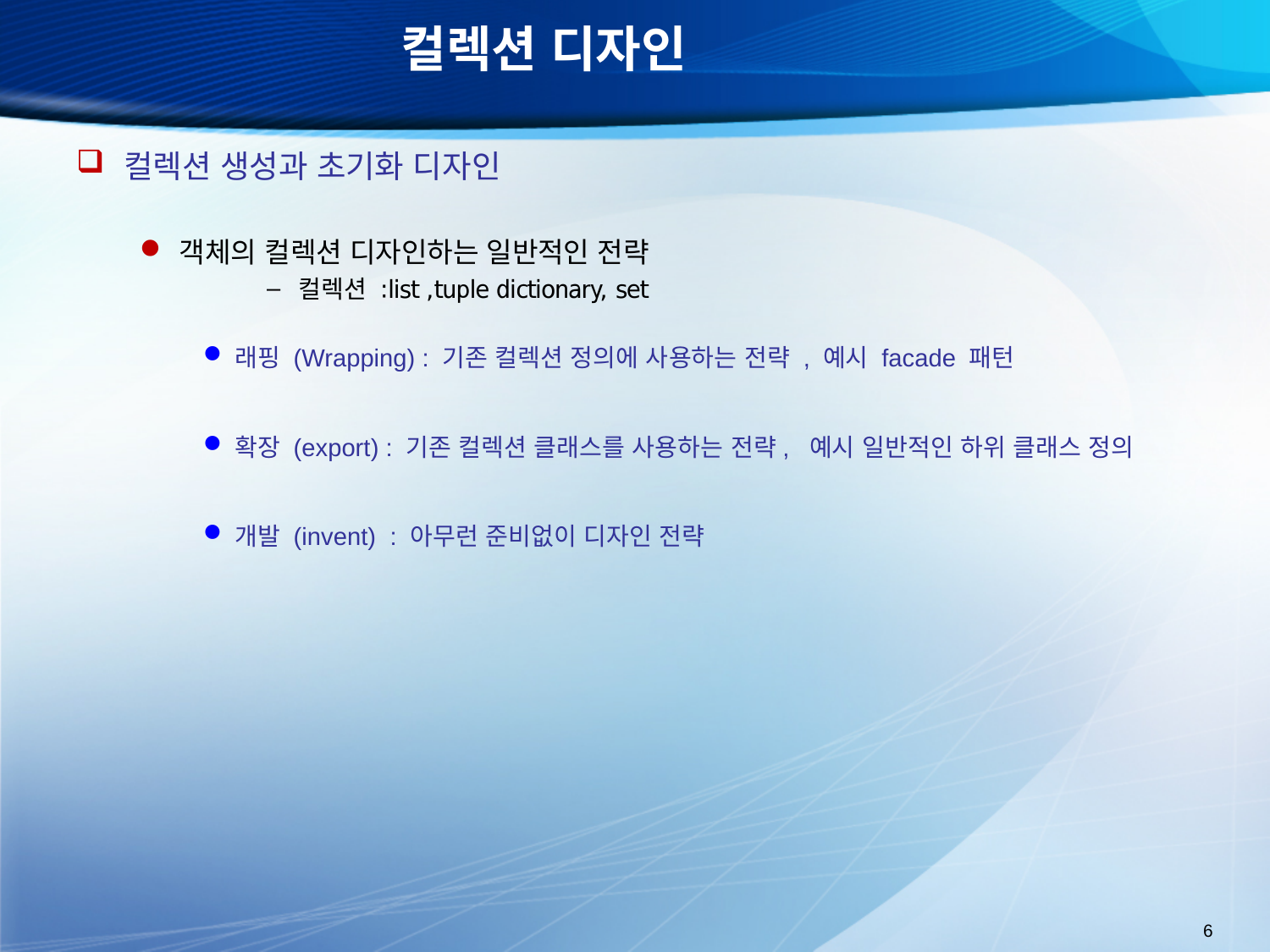

# 컬렉션 디자인
컬렉션 생성과 초기화 디자인

객체의 컬렉션 디자인하는 일반적인 전략
컬렉션 :list ,tuple dictionary, set

래핑 (Wrapping) : 기존 컬렉션 정의에 사용하는 전략 , 예시 facade 패턴

확장 (export) : 기존 컬렉션 클래스를 사용하는 전략,  예시 일반적인 하위 클래스 정의

개발 (invent)  : 아무런 준비없이 디자인 전략